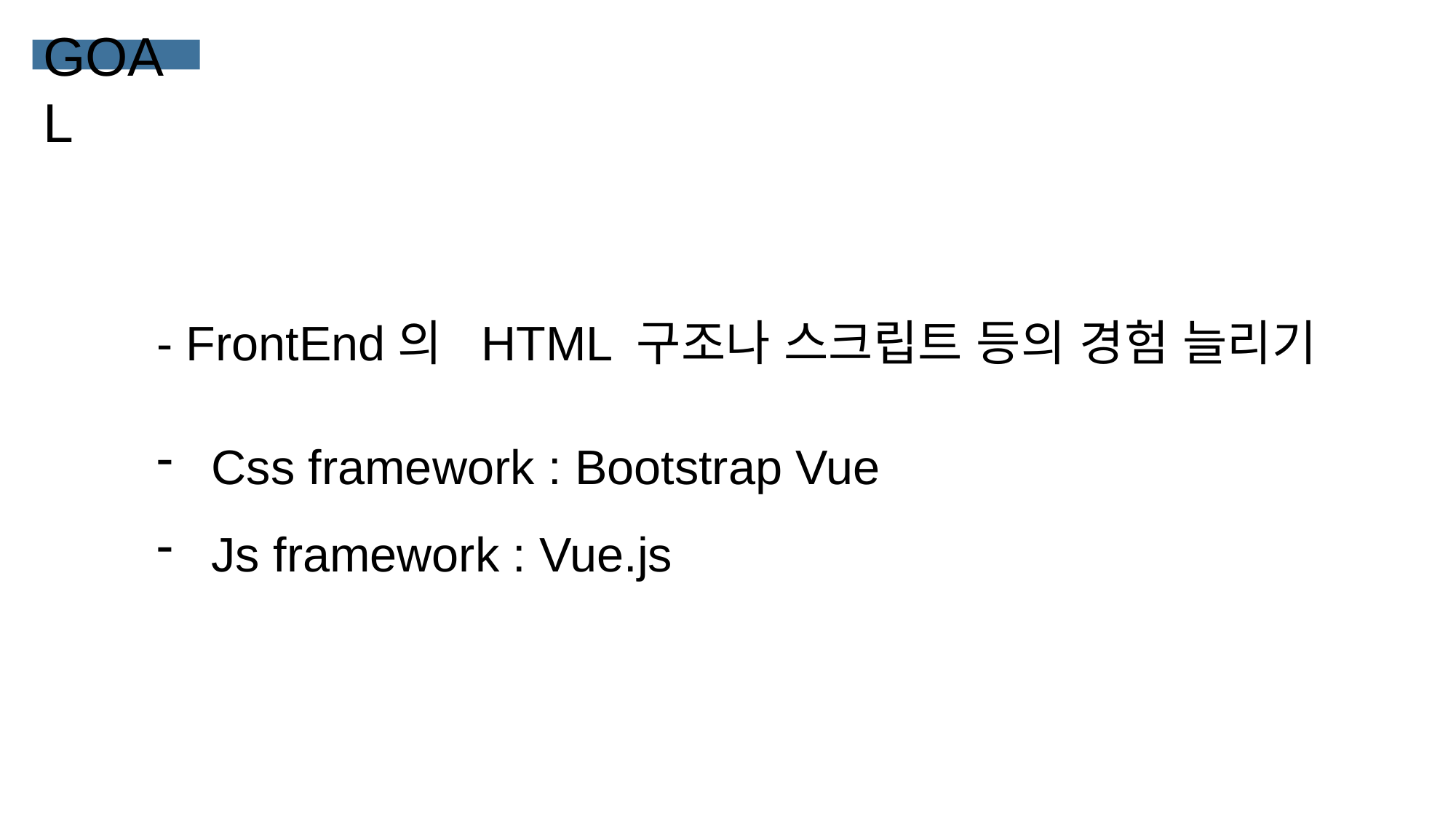

GOAL
- FrontEnd의  HTML 구조나 스크립트 등의 경험 늘리기

Css framework : Bootstrap Vue
Js framework : Vue.js